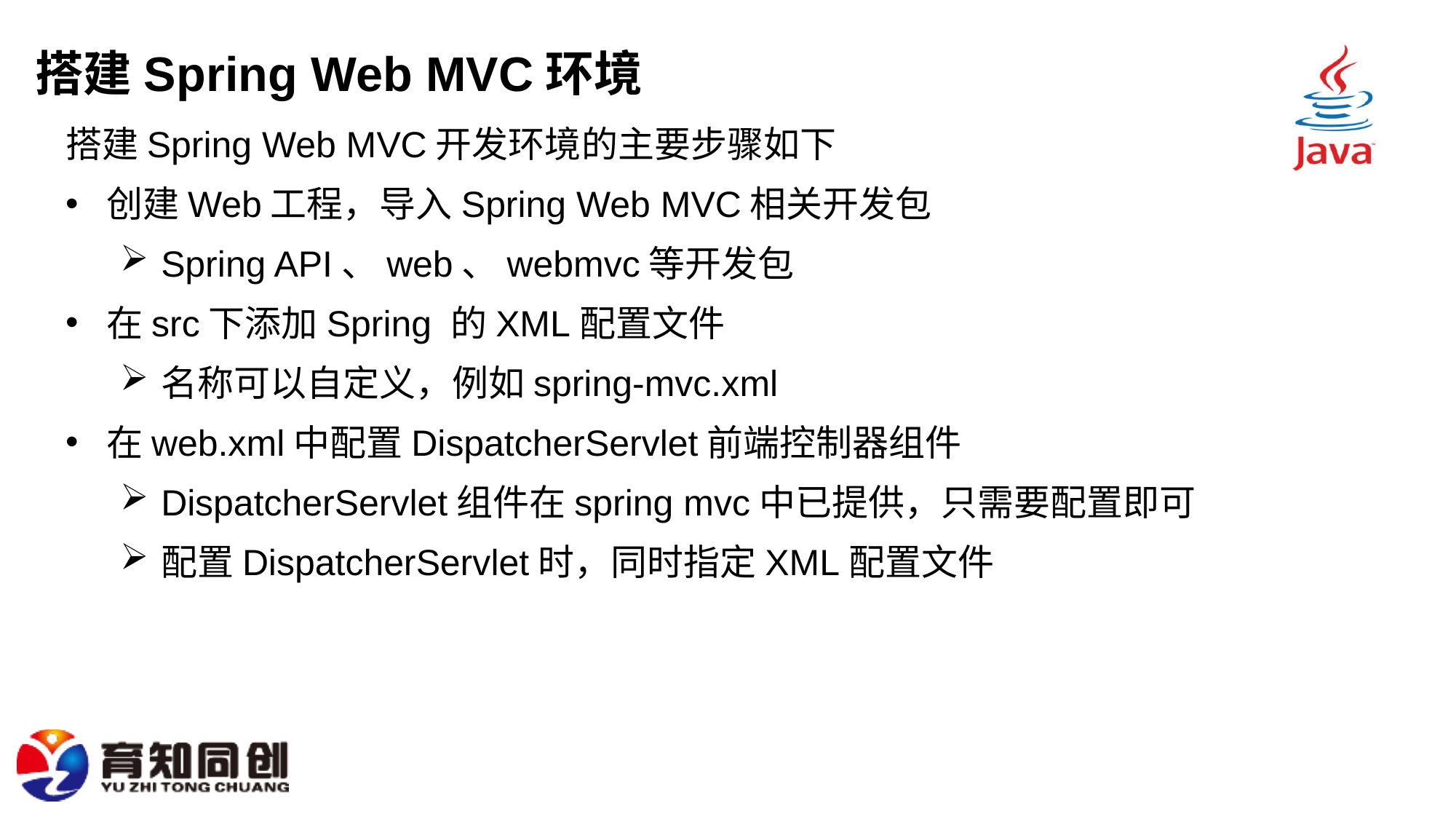

# 搭建Spring Web MVC环境
搭建Spring Web MVC开发环境的主要步骤如下
创建Web工程，导入Spring Web MVC相关开发包
Spring API、web、webmvc等开发包
在src下添加Spring 的XML配置文件
名称可以自定义，例如spring-mvc.xml
在web.xml中配置DispatcherServlet前端控制器组件
DispatcherServlet组件在spring mvc中已提供，只需要配置即可
配置DispatcherServlet时，同时指定XML配置文件